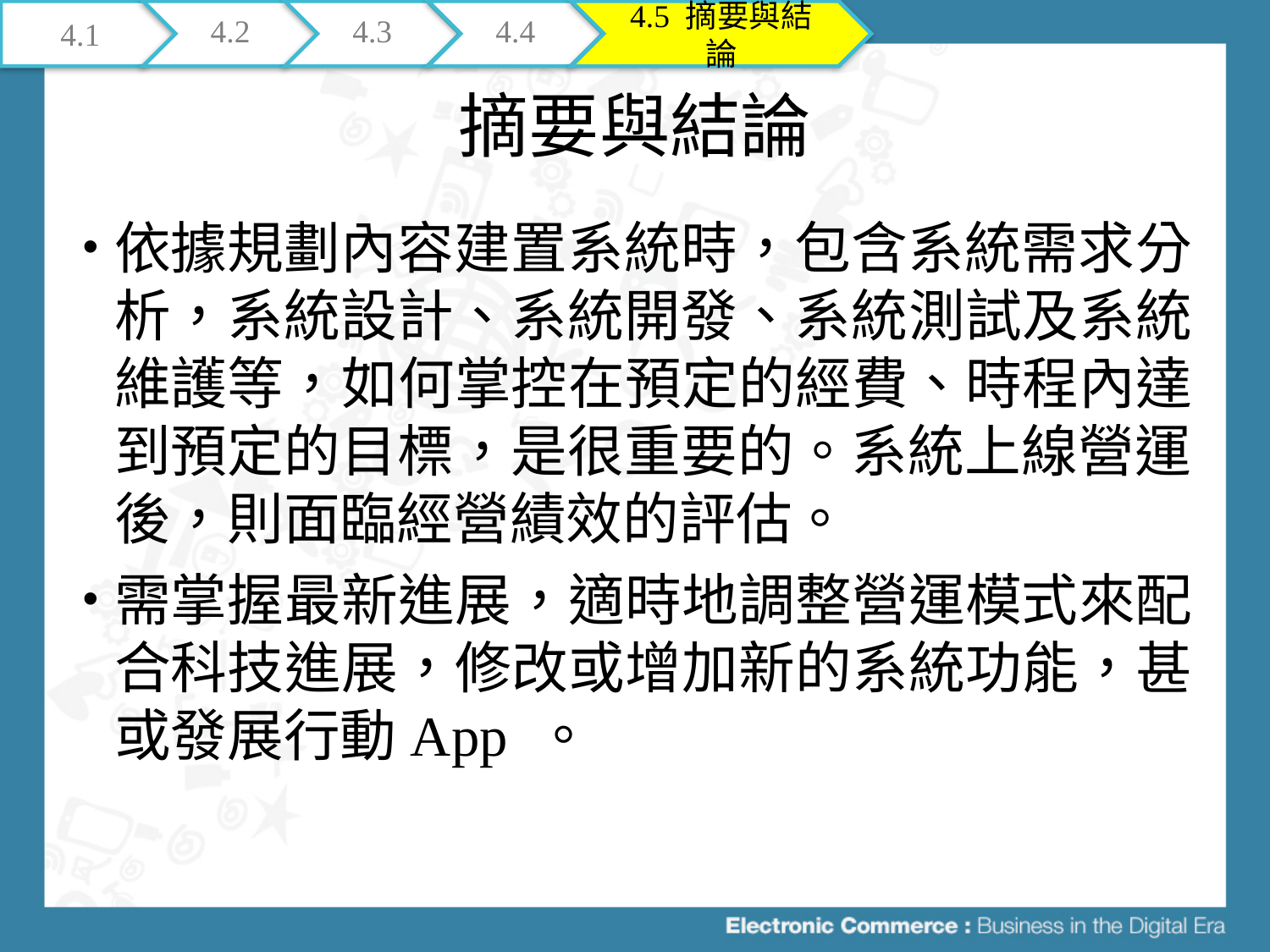

4.1
4.2
4.3
4.4
4.5 摘要與結論
# 摘要與結論
依據規劃內容建置系統時，包含系統需求分析，系統設計、系統開發、系統測試及系統維護等，如何掌控在預定的經費、時程內達到預定的目標，是很重要的。系統上線營運後，則面臨經營績效的評估。
需掌握最新進展，適時地調整營運模式來配合科技進展，修改或增加新的系統功能，甚或發展行動App 。